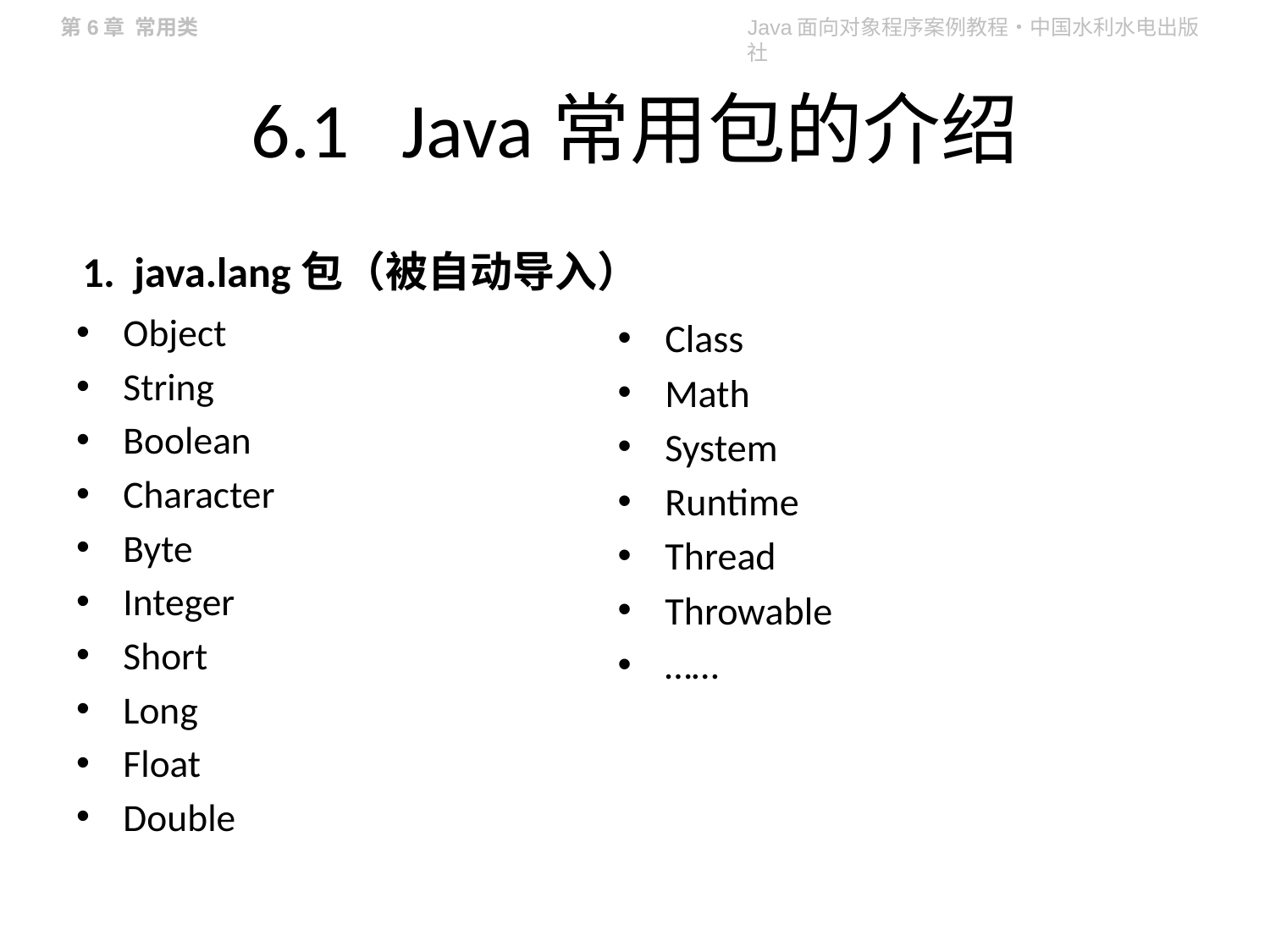

# 6.1   Java常用包的介绍
1.  java.lang包（被自动导入）
Object
String
Boolean
Character
Byte
Integer
Short
Long
Float
Double
Class
Math
System
Runtime
Thread
Throwable
……